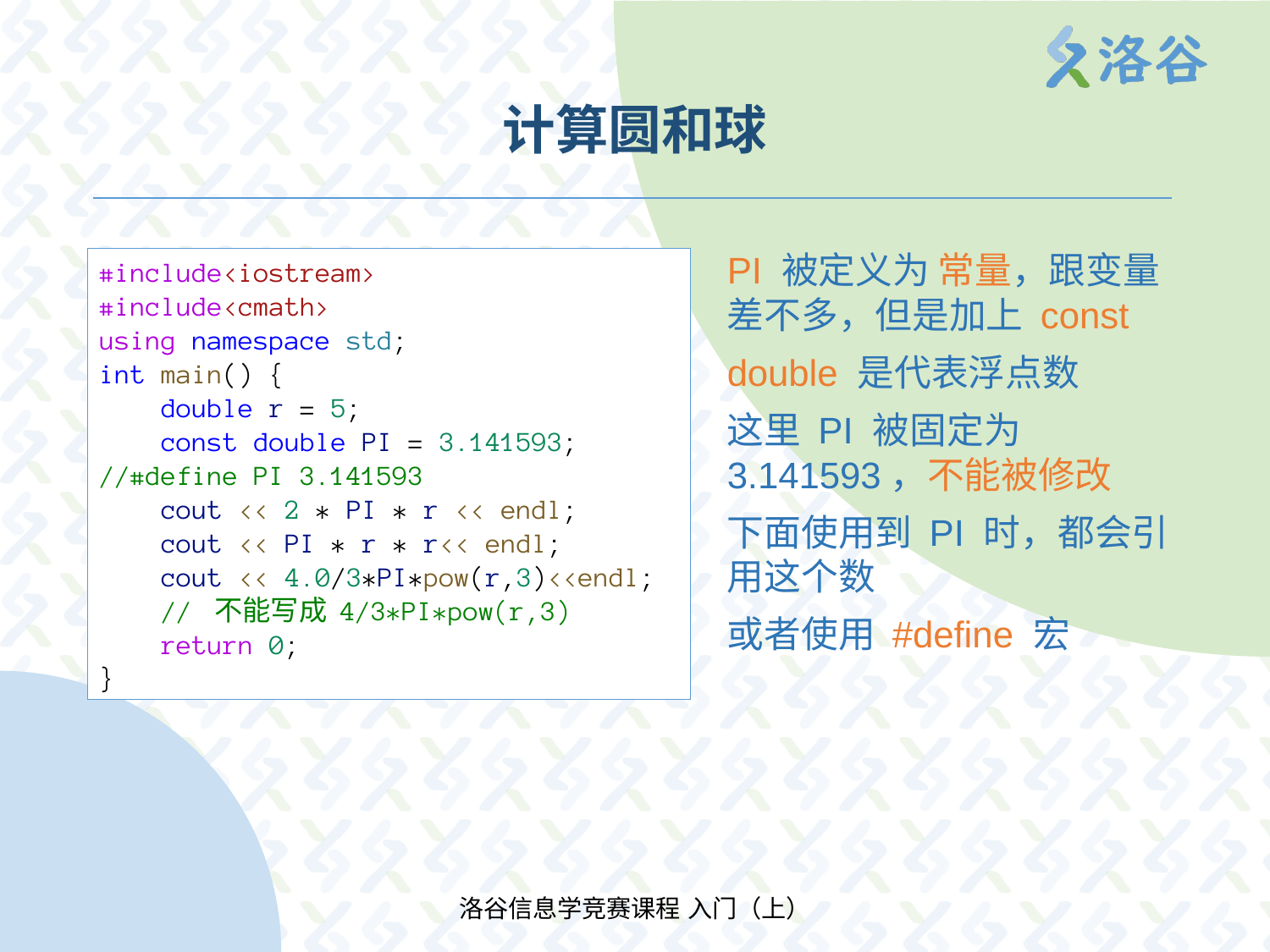

# 计算圆和球

PI 被定义为 常量，跟变量差不多，但是加上 const
double 是代表浮点数
这里 PI 被固定为 3.141593，不能被修改
下面使用到 PI 时，都会引用这个数
或者使用 #define 宏

#include<iostream>
#include<cmath>
using namespace std;
int main() {
    double r = 5;
    const double PI = 3.141593;
//#define PI 3.141593
    cout << 2 * PI * r << endl;
    cout << PI * r * r<< endl;
    cout << 4.0/3*PI*pow(r,3)<<endl;
    // 不能写成 4/3*PI*pow(r,3)
    return 0;
}
洛谷信息学竞赛课程 入门（上）